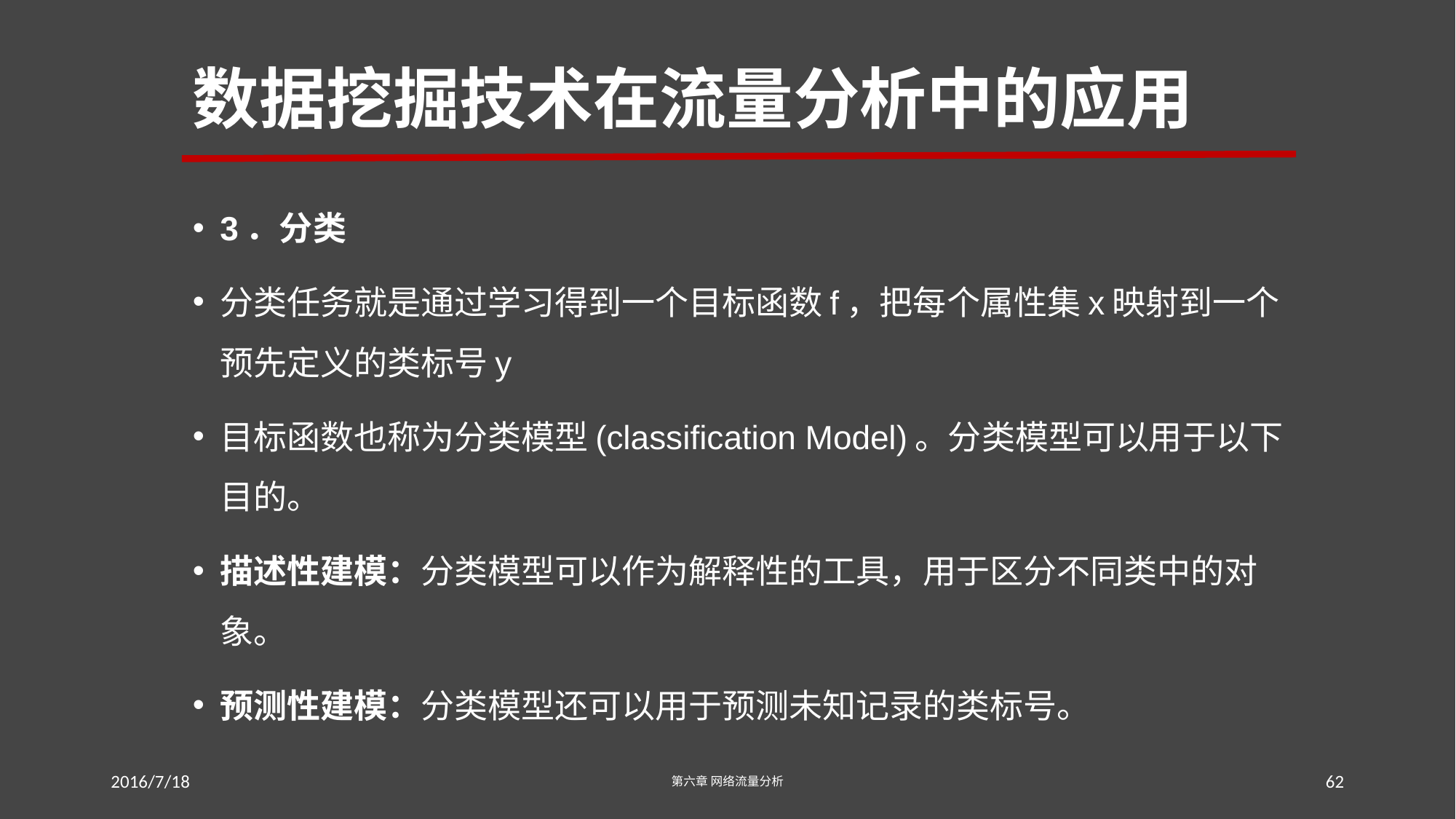

# 数据挖掘技术在流量分析中的应用
3．分类
分类任务就是通过学习得到一个目标函数f，把每个属性集x映射到一个预先定义的类标号y
目标函数也称为分类模型(classification Model)。分类模型可以用于以下目的。
描述性建模：分类模型可以作为解释性的工具，用于区分不同类中的对象。
预测性建模：分类模型还可以用于预测未知记录的类标号。

2016/7/18
第六章 网络流量分析
62